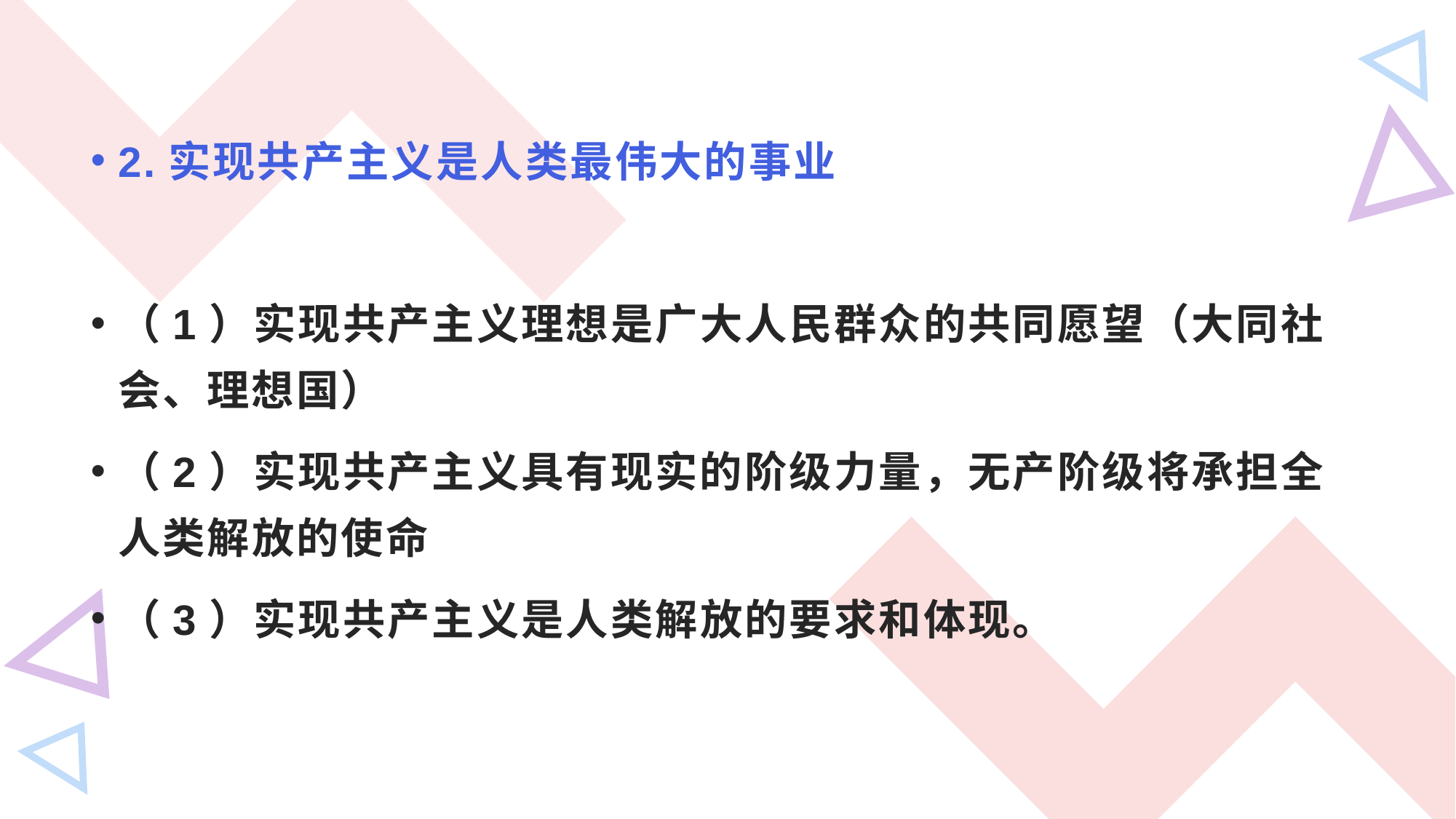

2.实现共产主义是人类最伟大的事业

（1）实现共产主义理想是广大人民群众的共同愿望（大同社会、理想国）
（2）实现共产主义具有现实的阶级力量，无产阶级将承担全人类解放的使命
（3）实现共产主义是人类解放的要求和体现。